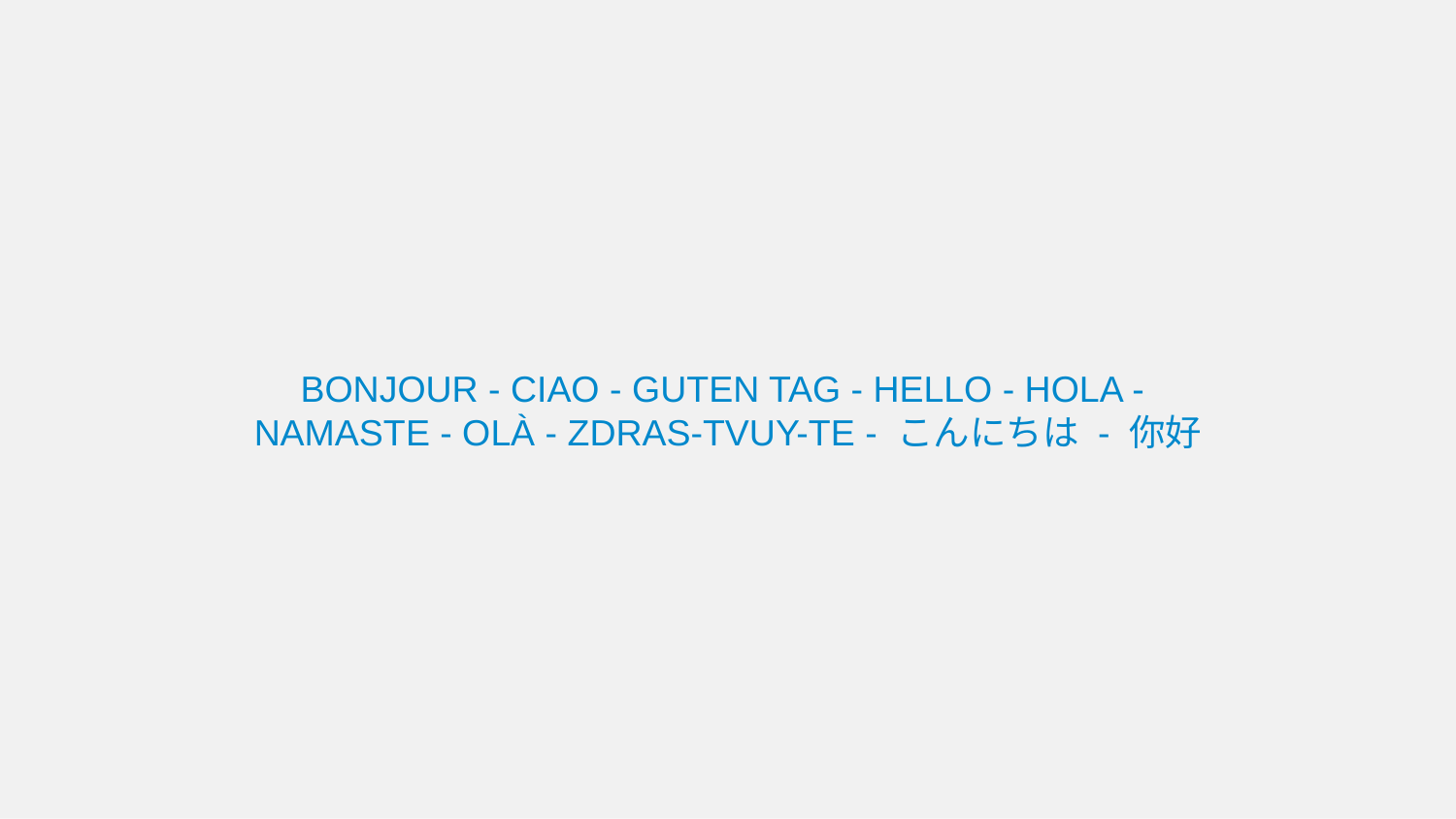

BONJOUR - CIAO - GUTEN TAG - HELLO - HOLA -
NAMASTE - OLÀ - ZDRAS-TVUY-TE - こんにちは - 你好